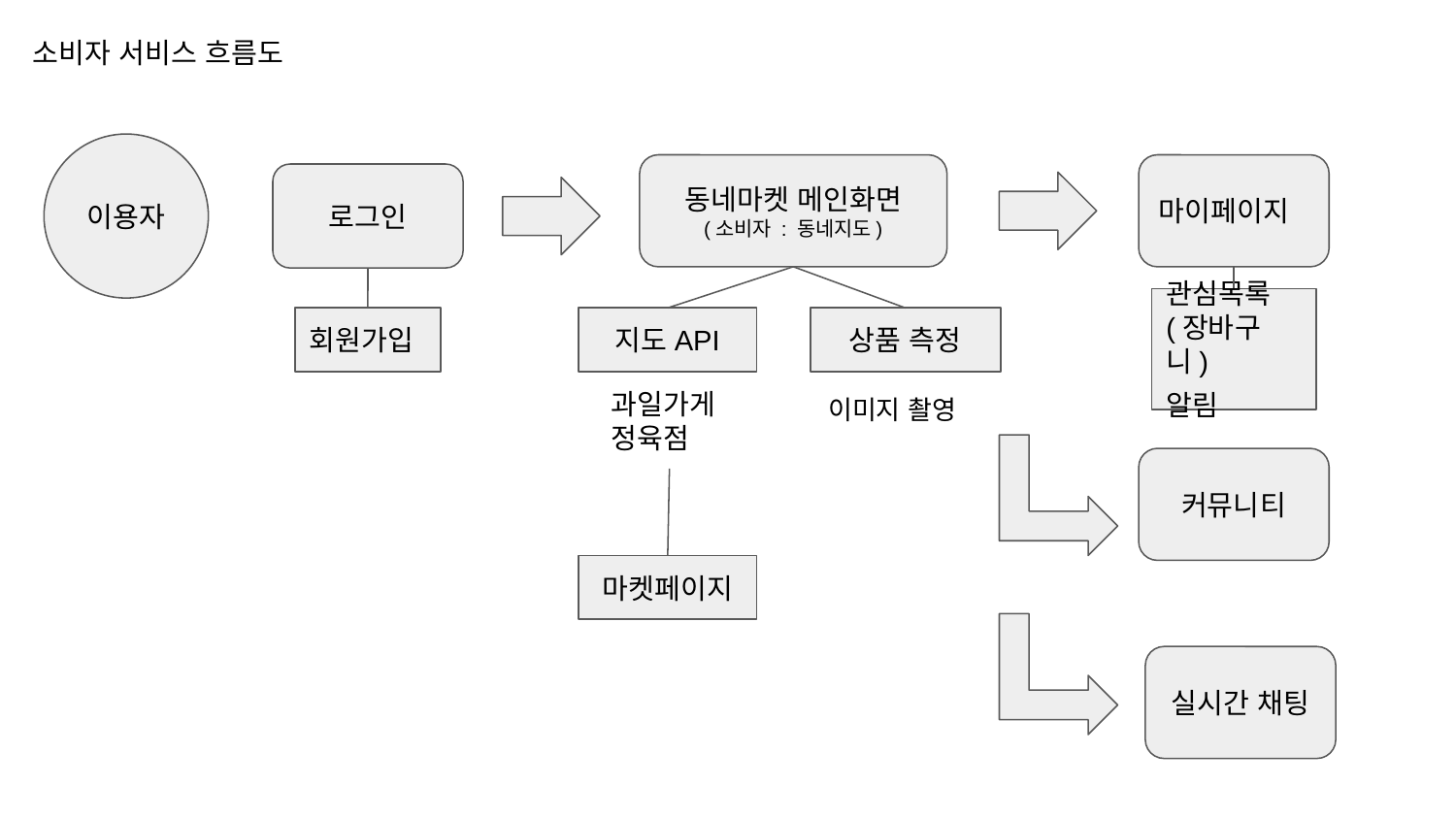

소비자 서비스 흐름도
이용자
동네마켓 메인화면
(소비자 : 동네지도)
마이페이지
로그인

관심목록
(장바구니)

알림
회원가입
지도API
상품 측정
과일가게
정육점
이미지 촬영

커뮤니티
마켓페이지

실시간 채팅